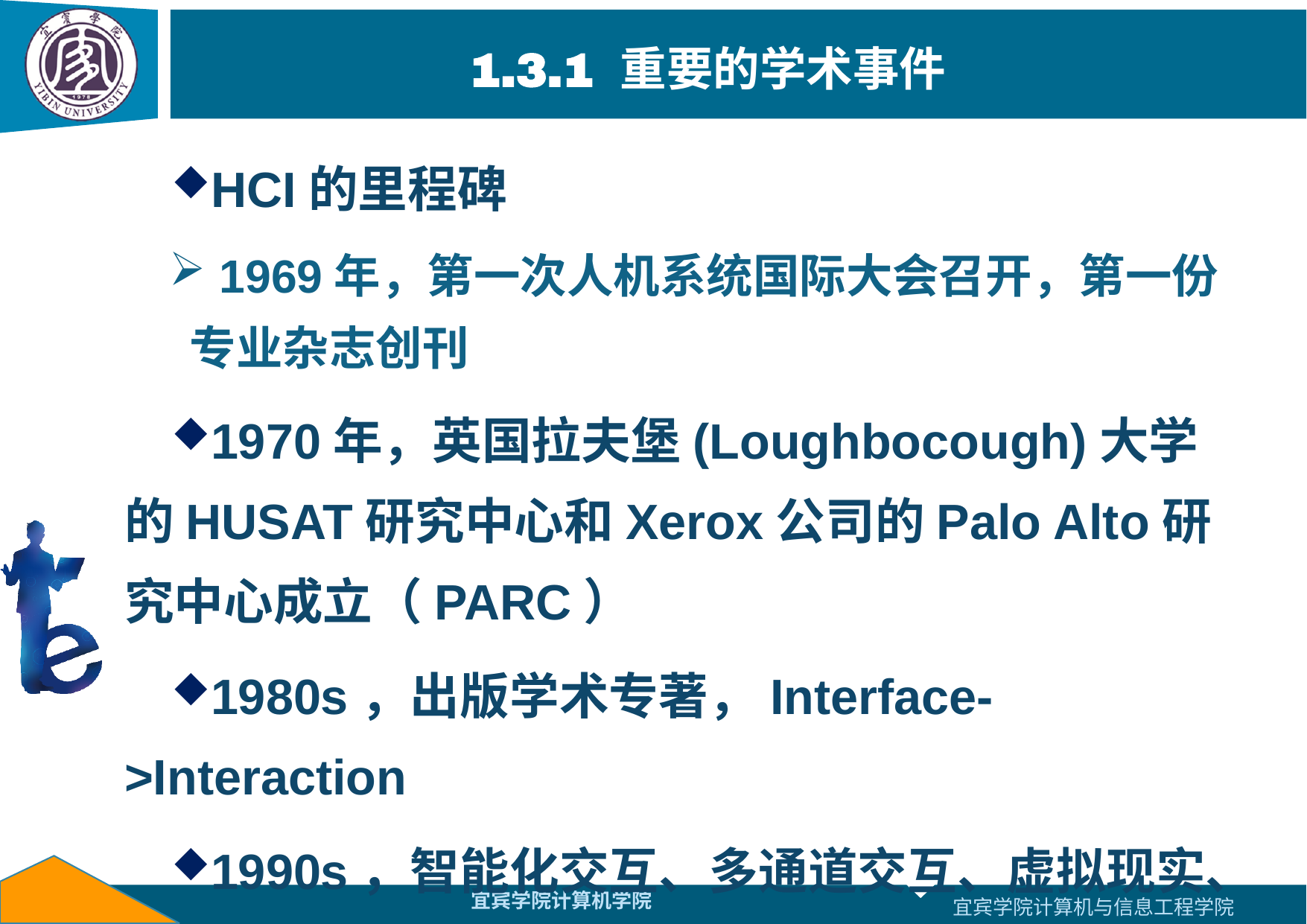

# 1.3.1 重要的学术事件
HCI的里程碑
 1969年，第一次人机系统国际大会召开，第一份专业杂志创刊
1970年，英国拉夫堡(Loughbocough)大学的HUSAT研究中心和Xerox公司的Palo Alto研究中心成立（PARC）
1980s，出版学术专著，Interface->Interaction
1990s，智能化交互、多通道交互、虚拟现实、脑机交互……

16
宜宾学院计算机学院